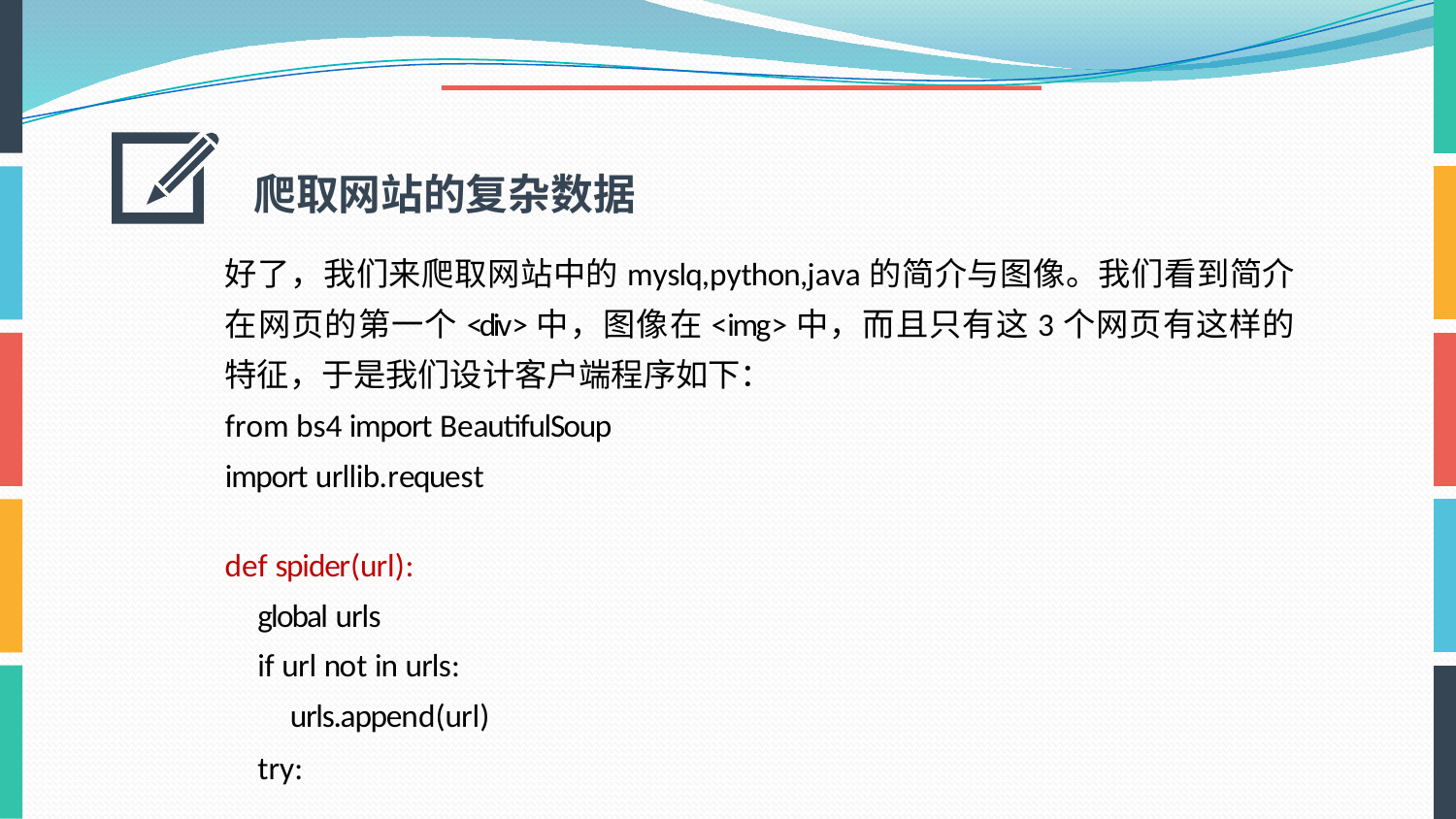

爬取网站的复杂数据

好了，我们来爬取网站中的myslq,python,java的简介与图像。我们看到简介在网页的第一个<div>中，图像在<img>中，而且只有这3个网页有这样的特征，于是我们设计客户端程序如下：
from bs4 import BeautifulSoup import urllib.request

def spider(url): global urls
if url not in urls: urls.append(url)
try: